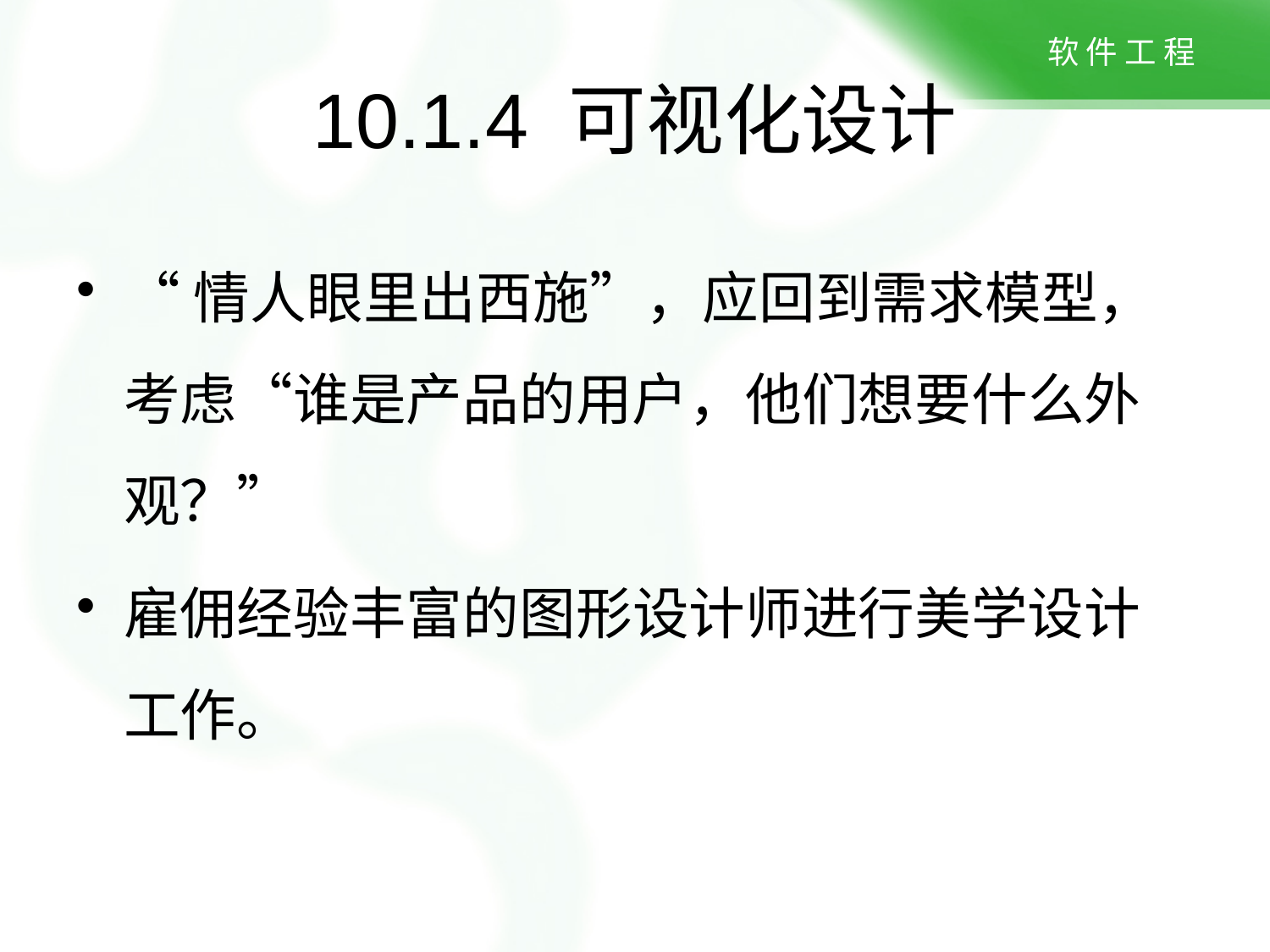

# 10.1.4 可视化设计
“情人眼里出西施”，应回到需求模型，考虑“谁是产品的用户，他们想要什么外观？”
雇佣经验丰富的图形设计师进行美学设计工作。